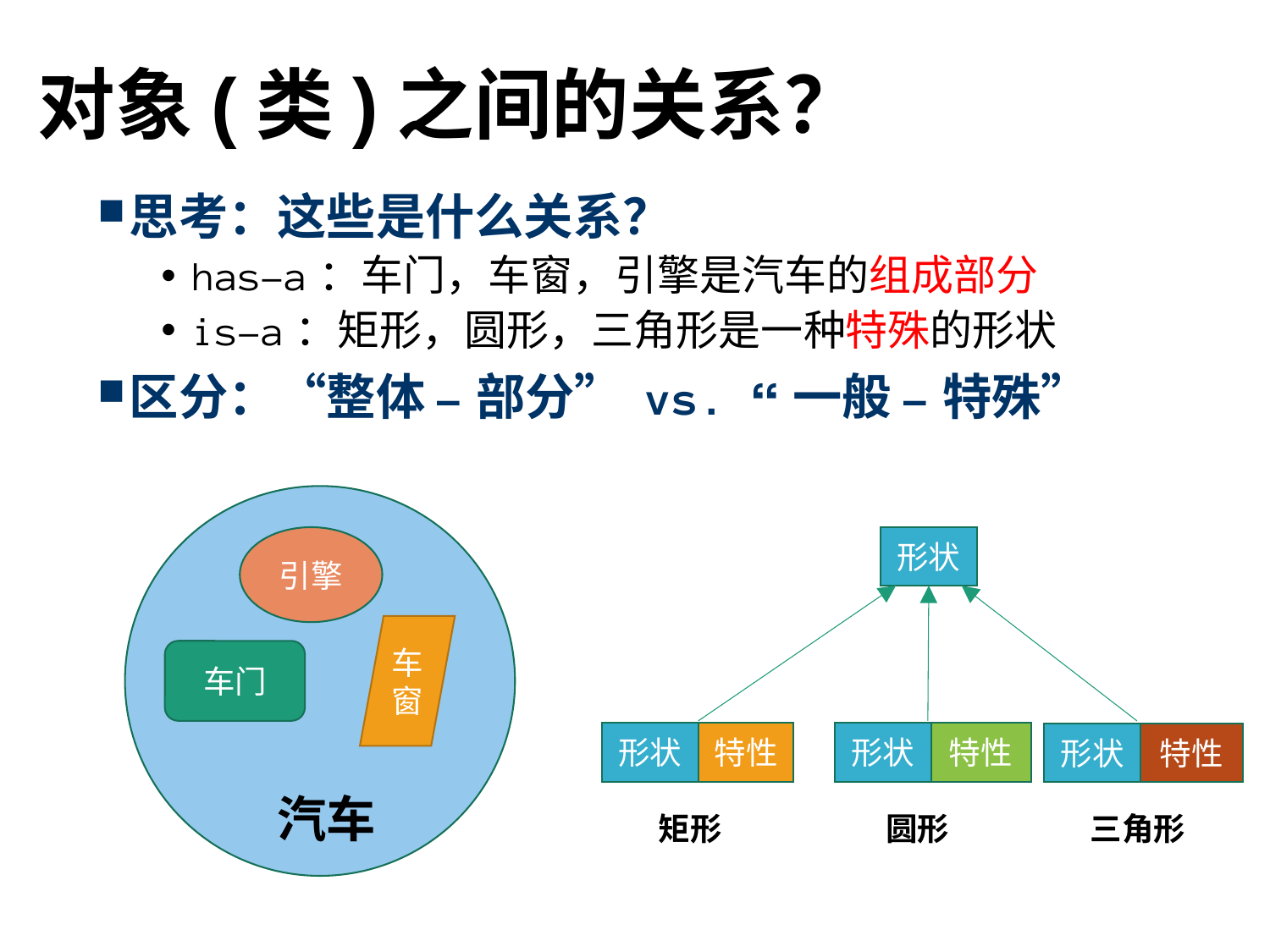

# 对象(类)之间的关系？
思考：这些是什么关系？
has-a：车门，车窗，引擎是汽车的组成部分
is-a：矩形，圆形，三角形是一种特殊的形状
区分：“整体-部分” vs. “一般-特殊”

引擎
车窗
车门
汽车
形状
形状
特性
形状
特性
形状
特性
圆形
三角形
矩形